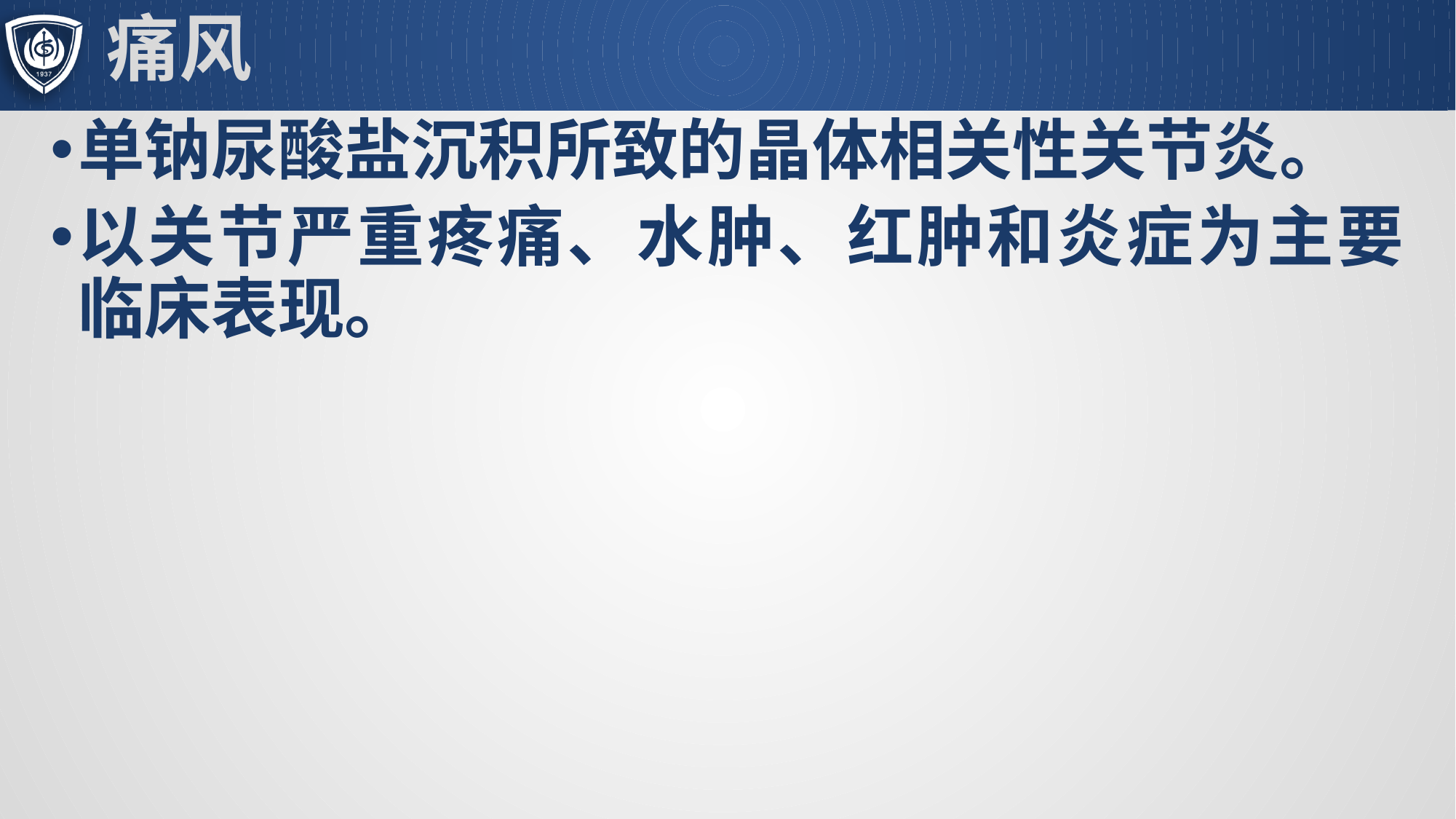

# 痛风
单钠尿酸盐沉积所致的晶体相关性关节炎。
以关节严重疼痛、水肿、红肿和炎症为主要临床表现。